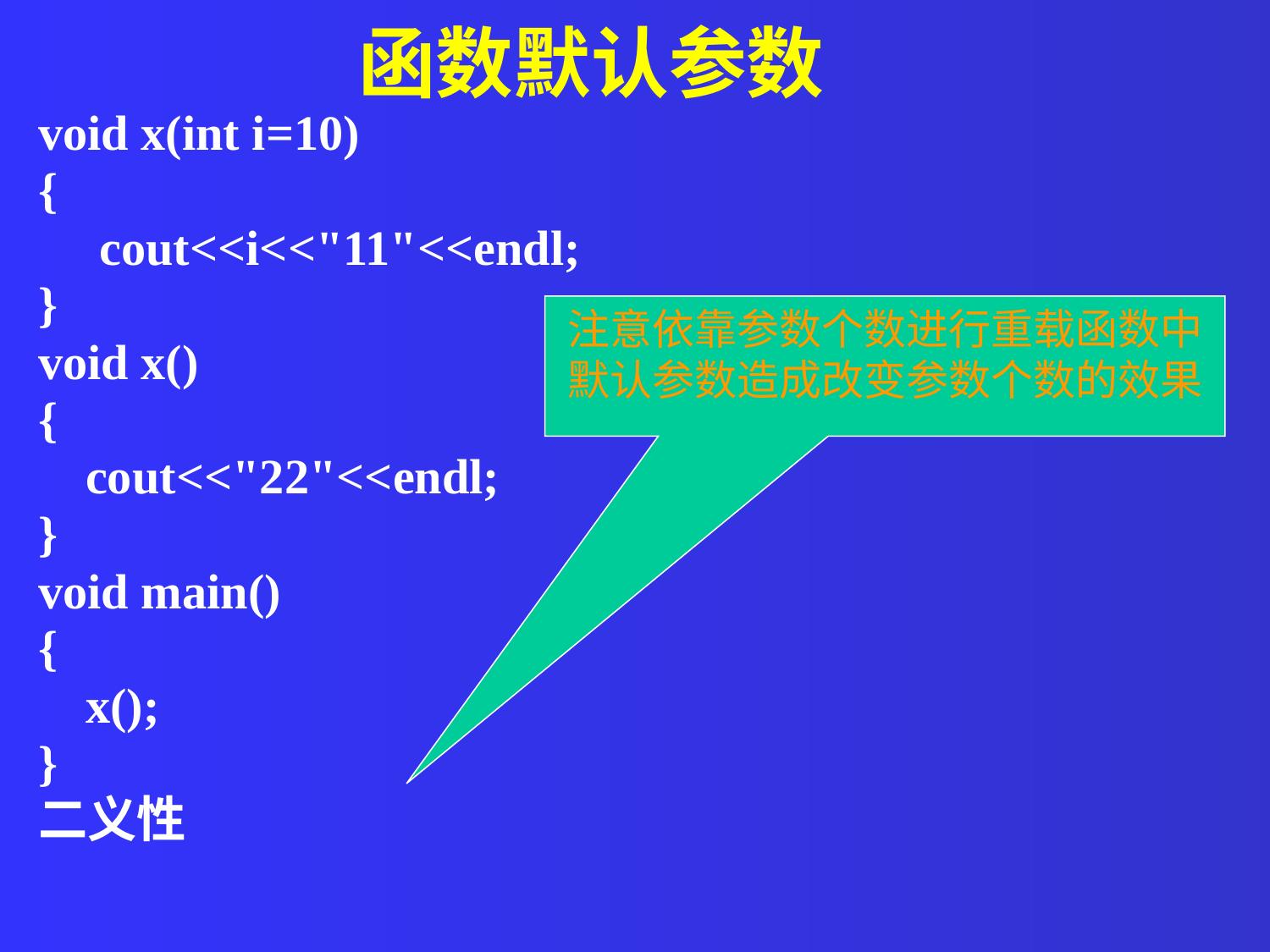

函数默认参数
void x(int i=10)
{
     cout<<i<<"11"<<endl;
}
void x()
{
	cout<<"22"<<endl;
}
void main()
{
	x();
}
二义性

注意依靠参数个数进行重载函数中默认参数造成改变参数个数的效果